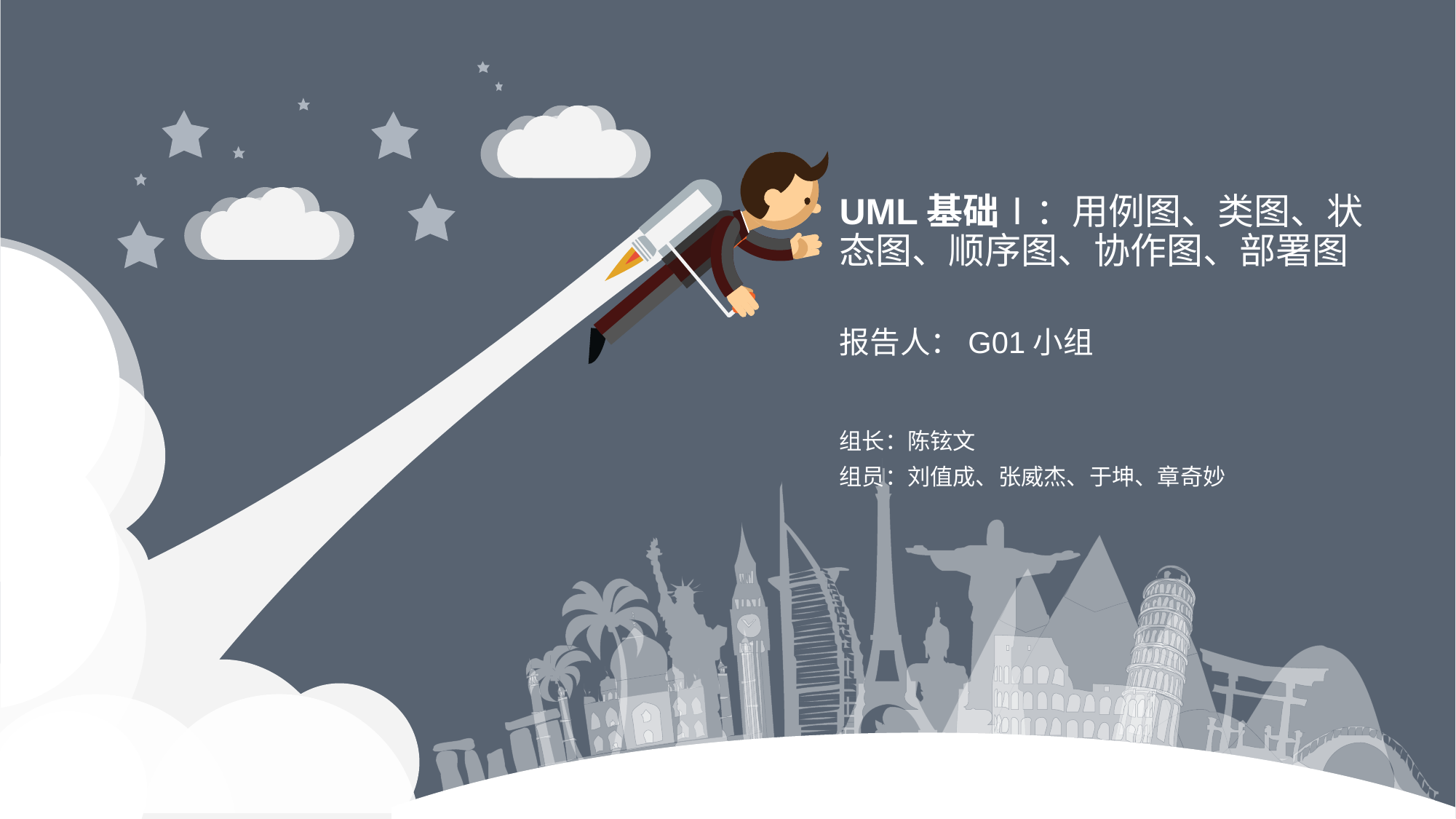

# UML基础Ⅰ：用例图、类图、状态图、顺序图、协作图、部署图
报告人：G01小组
组长：陈铉文
组员：刘值成、张威杰、于坤、章奇妙